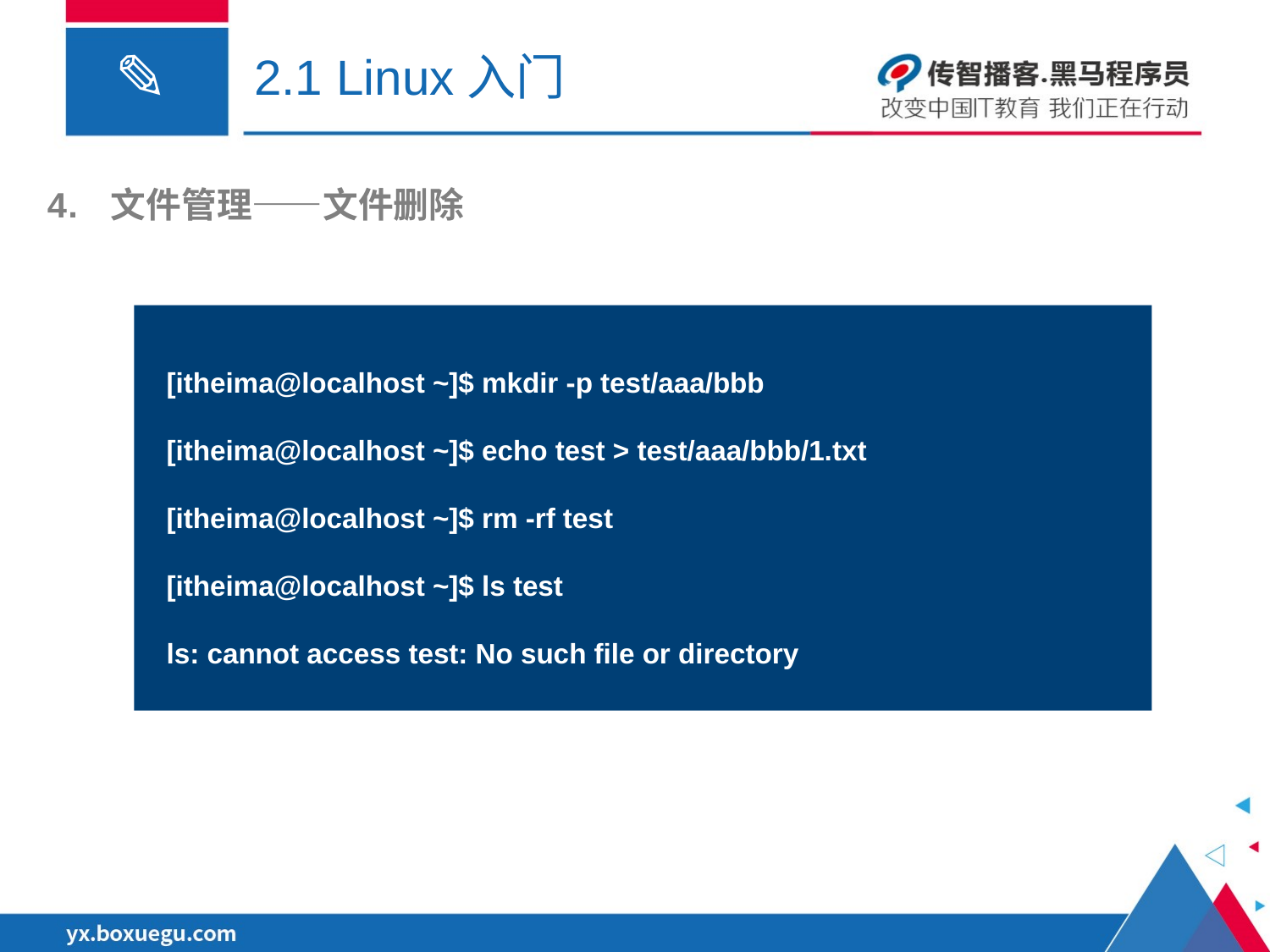

# 2.1 Linux入门
文件管理——文件删除

[itheima@localhost ~]$ mkdir -p test/aaa/bbb
[itheima@localhost ~]$ echo test > test/aaa/bbb/1.txt
[itheima@localhost ~]$ rm -rf test
[itheima@localhost ~]$ ls test
ls: cannot access test: No such file or directory